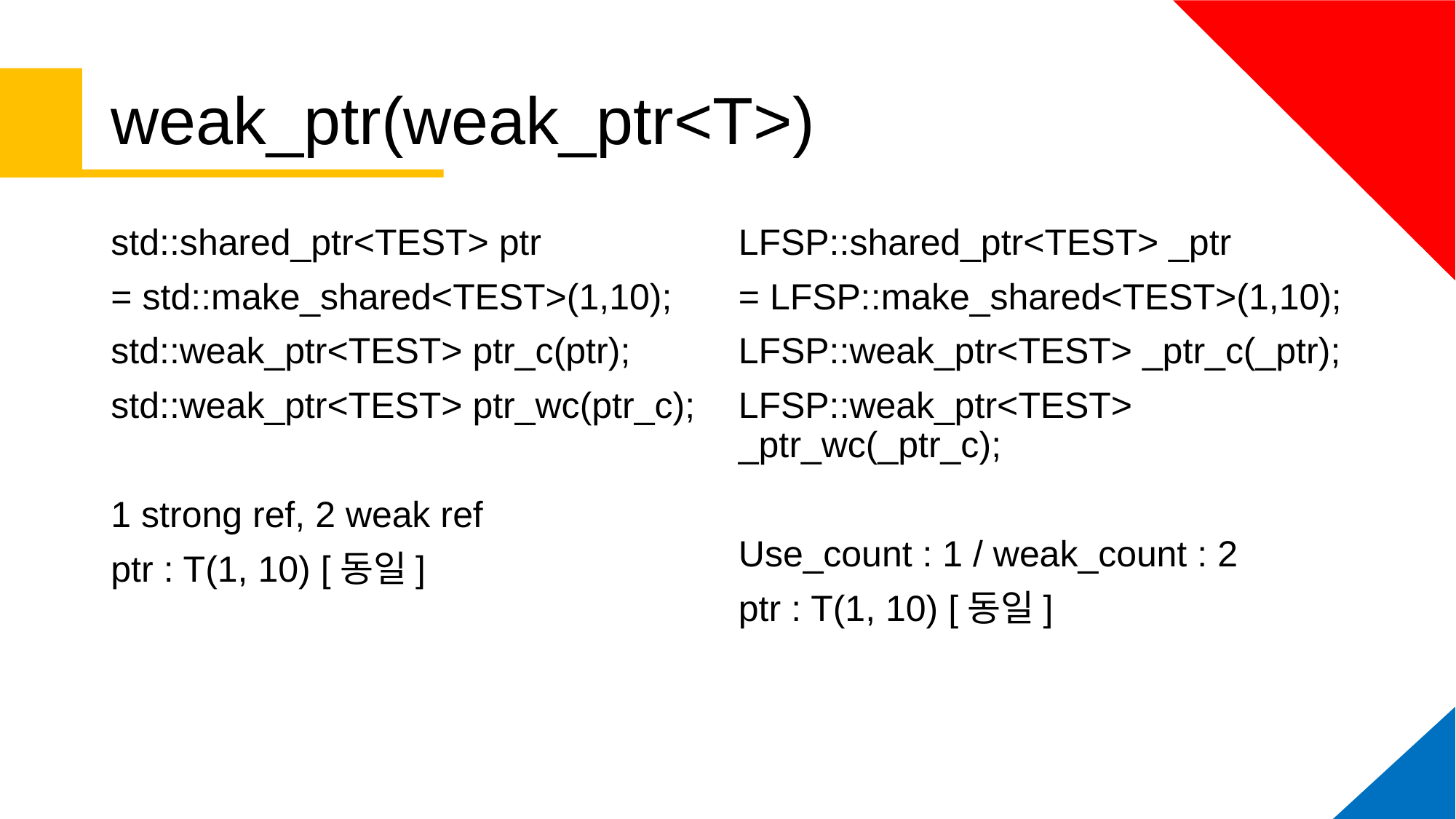

# weak_ptr(weak_ptr<T>)

std::shared_ptr<TEST> ptr
= std::make_shared<TEST>(1,10);
std::weak_ptr<TEST> ptr_c(ptr);
std::weak_ptr<TEST> ptr_wc(ptr_c);

1 strong ref, 2 weak ref
ptr : T(1, 10) [동일]
LFSP::shared_ptr<TEST> _ptr
= LFSP::make_shared<TEST>(1,10);
LFSP::weak_ptr<TEST> _ptr_c(_ptr);
LFSP::weak_ptr<TEST> _ptr_wc(_ptr_c);

Use_count : 1 / weak_count : 2
ptr : T(1, 10) [동일]